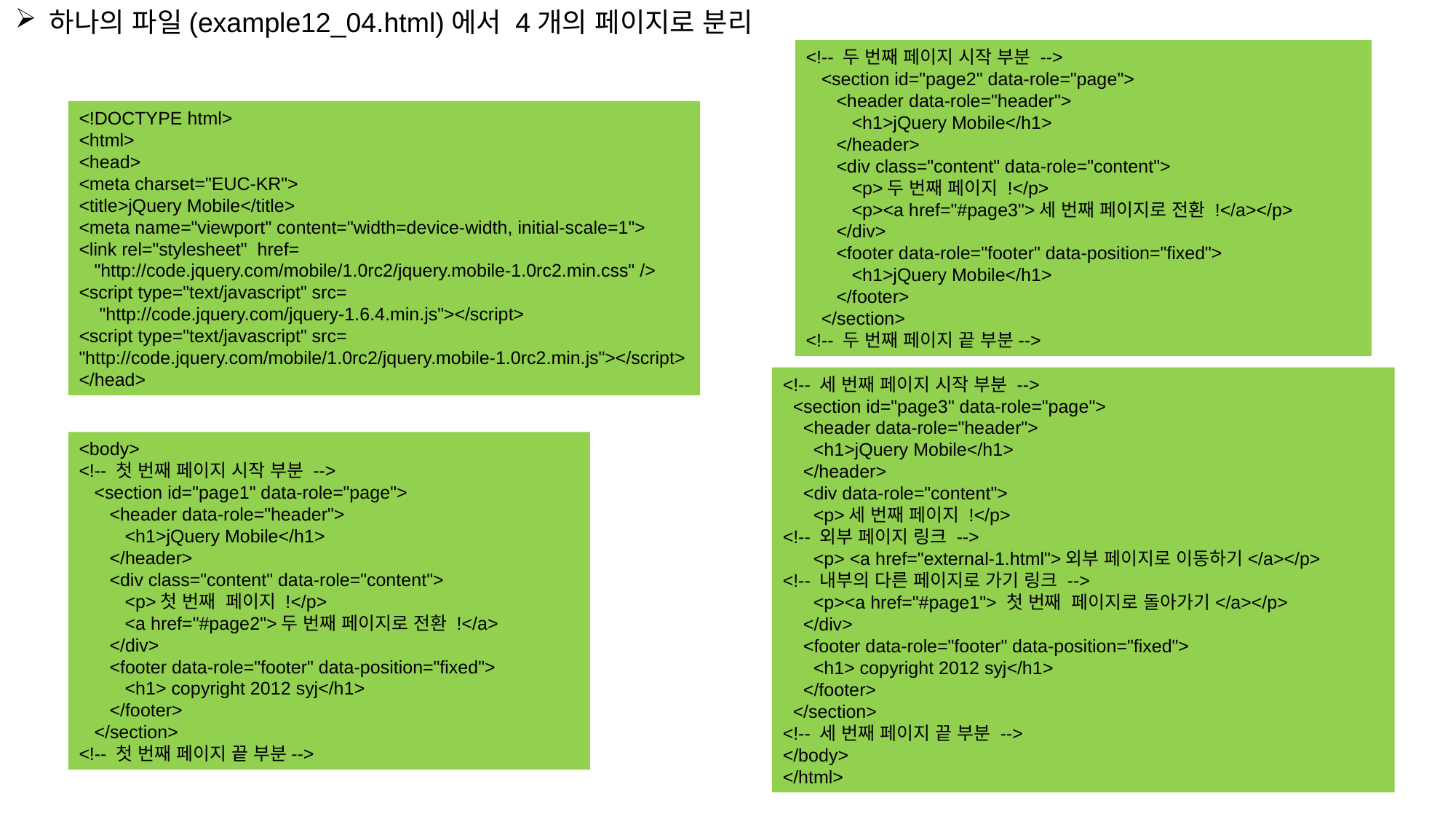

하나의 파일(example12_04.html)에서 4개의 페이지로 분리
<!-- 두 번째 페이지 시작 부분 -->
   <section id="page2" data-role="page">
      <header data-role="header">
         <h1>jQuery Mobile</h1>
      </header>
      <div class="content" data-role="content">
         <p>두 번째 페이지 !</p>
         <p><a href="#page3">세 번째 페이지로 전환 !</a></p>
      </div>
      <footer data-role="footer" data-position="fixed">
         <h1>jQuery Mobile</h1>
      </footer>
   </section>
<!-- 두 번째 페이지 끝 부분-->
<!DOCTYPE html>
<html>
<head>
<meta charset="EUC-KR">
<title>jQuery Mobile</title>
<meta name="viewport" content="width=device-width, initial-scale=1">
<link rel="stylesheet"  href=
   "http://code.jquery.com/mobile/1.0rc2/jquery.mobile-1.0rc2.min.css" />
<script type="text/javascript" src=
    "http://code.jquery.com/jquery-1.6.4.min.js"></script>
<script type="text/javascript" src=
"http://code.jquery.com/mobile/1.0rc2/jquery.mobile-1.0rc2.min.js"></script>
</head>
<!-- 세 번째 페이지 시작 부분 -->
  <section id="page3" data-role="page">
    <header data-role="header">
      <h1>jQuery Mobile</h1>
    </header>
    <div data-role="content">
      <p>세 번째 페이지 !</p>
<!-- 외부 페이지 링크 -->
      <p> <a href="external-1.html">외부 페이지로 이동하기</a></p>
<!-- 내부의 다른 페이지로 가기 링크 -->
      <p><a href="#page1"> 첫 번째  페이지로 돌아가기</a></p>
    </div>
    <footer data-role="footer" data-position="fixed">
      <h1> copyright 2012 syj</h1>
    </footer>
  </section>
<!-- 세 번째 페이지 끝 부분 -->
</body>
</html>
<body>
<!-- 첫 번째 페이지 시작 부분 -->
   <section id="page1" data-role="page">
      <header data-role="header">
         <h1>jQuery Mobile</h1>
      </header>
      <div class="content" data-role="content">
         <p>첫 번째  페이지 !</p>
         <a href="#page2">두 번째 페이지로 전환 !</a>
      </div>
      <footer data-role="footer" data-position="fixed">
         <h1> copyright 2012 syj</h1>
      </footer>
   </section>
<!-- 첫 번째 페이지 끝 부분-->